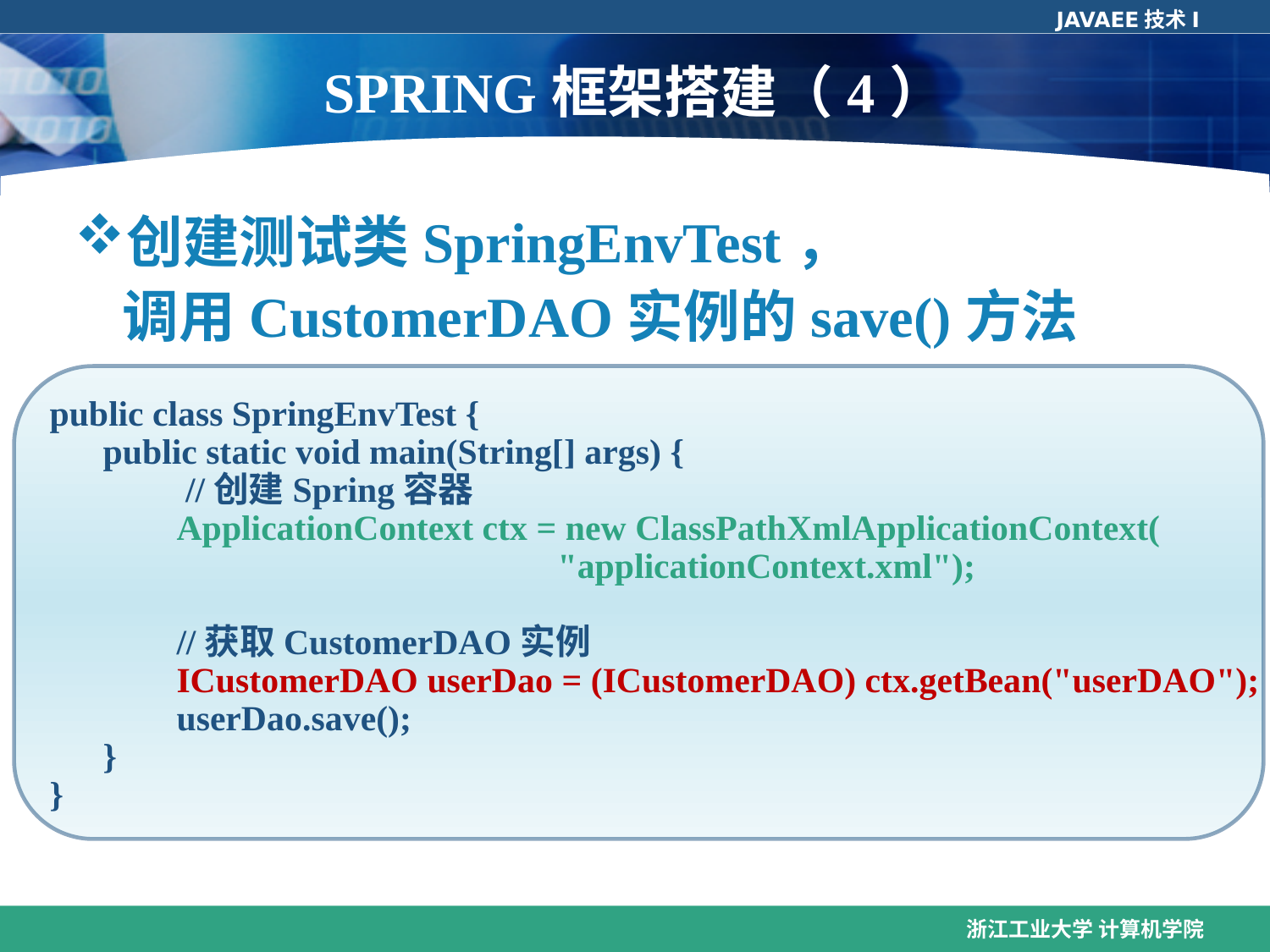

# SPRING框架搭建（4）
创建测试类SpringEnvTest，
调用CustomerDAO实例的save()方法

public class SpringEnvTest {
      public static void main(String[] args) {
       	 //创建Spring容器
	ApplicationContext ctx = new ClassPathXmlApplicationContext(
				"applicationContext.xml");

	//获取CustomerDAO实例
	ICustomerDAO userDao = (ICustomerDAO) ctx.getBean("userDAO");
	userDao.save();
      }
}